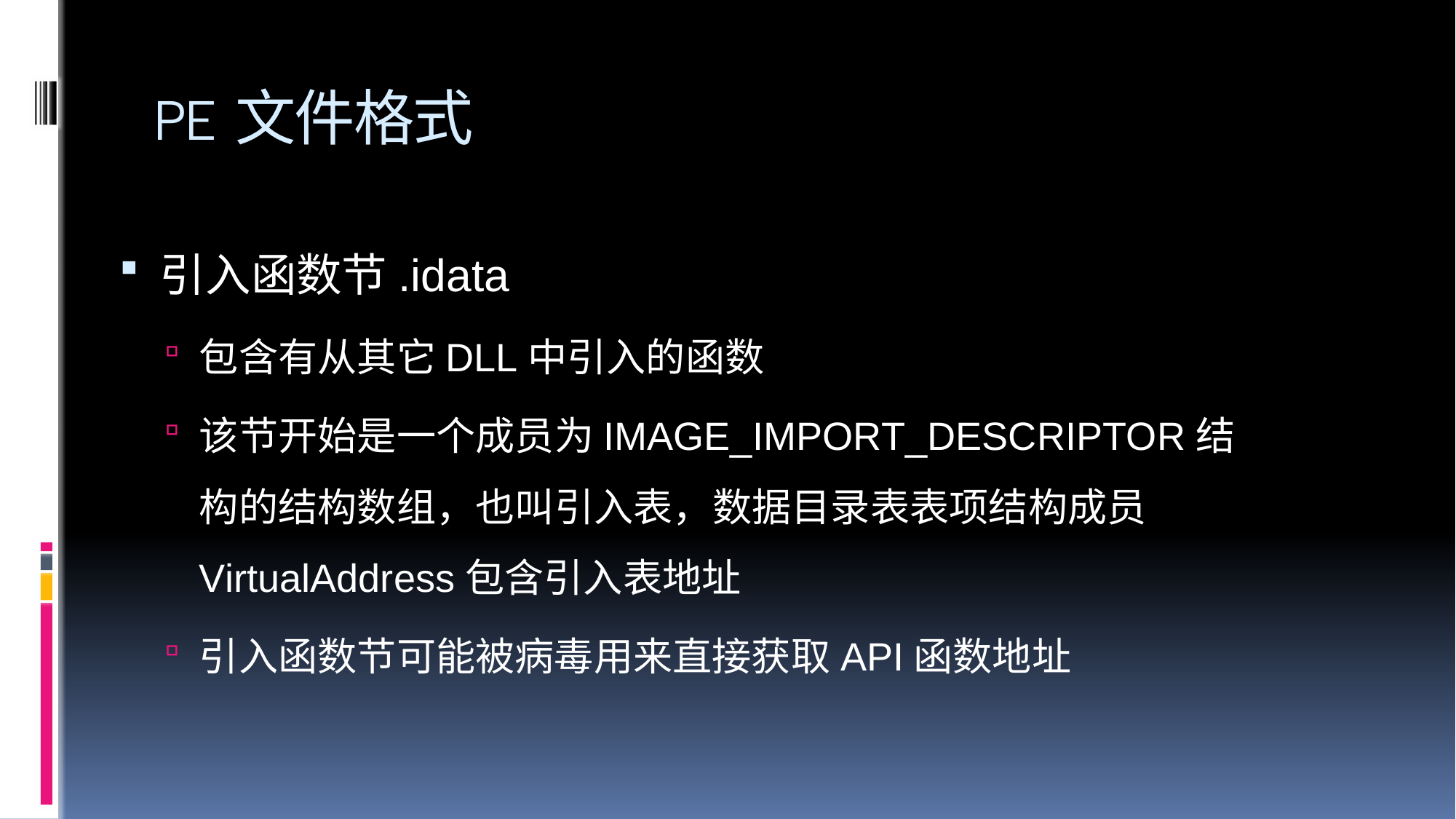

# PE文件格式
引入函数节.idata
包含有从其它DLL中引入的函数
该节开始是一个成员为IMAGE_IMPORT_DESCRIPTOR结构的结构数组，也叫引入表，数据目录表表项结构成员VirtualAddress包含引入表地址
引入函数节可能被病毒用来直接获取API函数地址